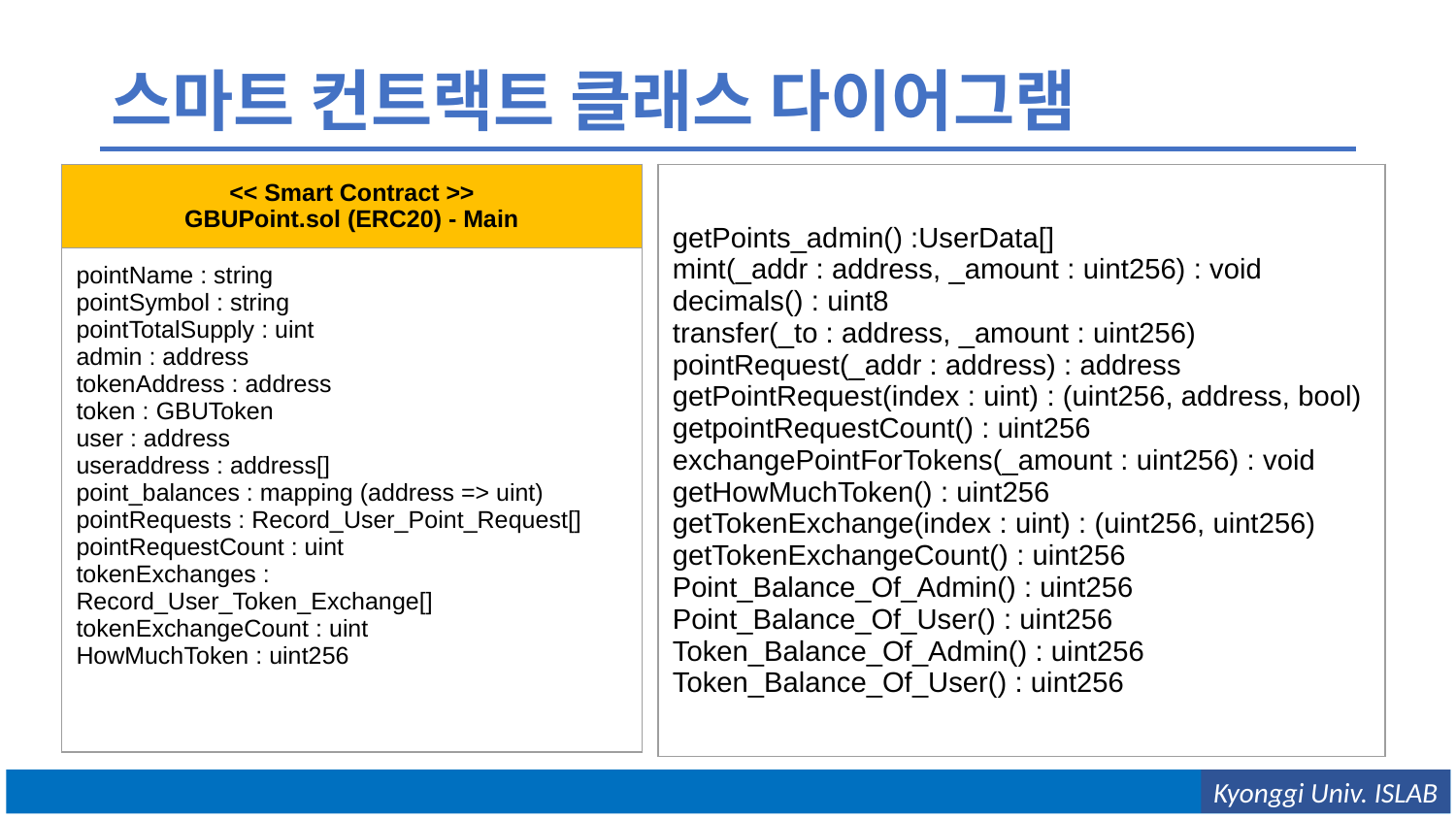

# 스마트 컨트랙트 클래스 다이어그램
| << Smart Contract >> GBUPoint.sol (ERC20) - Main |
| --- |
| pointName : string pointSymbol : string pointTotalSupply : uint admin : address tokenAddress : address token : GBUToken user : address useraddress : address[] point\_balances : mapping (address => uint) pointRequests : Record\_User\_Point\_Request[] pointRequestCount : uint tokenExchanges : Record\_User\_Token\_Exchange[] tokenExchangeCount : uint HowMuchToken : uint256 |
| getPoints\_admin() :UserData[] mint(\_addr : address, \_amount : uint256) : void decimals() : uint8 transfer(\_to : address, \_amount : uint256) pointRequest(\_addr : address) : address getPointRequest(index : uint) : (uint256, address, bool) getpointRequestCount() : uint256 exchangePointForTokens(\_amount : uint256) : void getHowMuchToken() : uint256 getTokenExchange(index : uint) : (uint256, uint256) getTokenExchangeCount() : uint256 Point\_Balance\_Of\_Admin() : uint256 Point\_Balance\_Of\_User() : uint256 Token\_Balance\_Of\_Admin() : uint256 Token\_Balance\_Of\_User() : uint256 |
| --- |